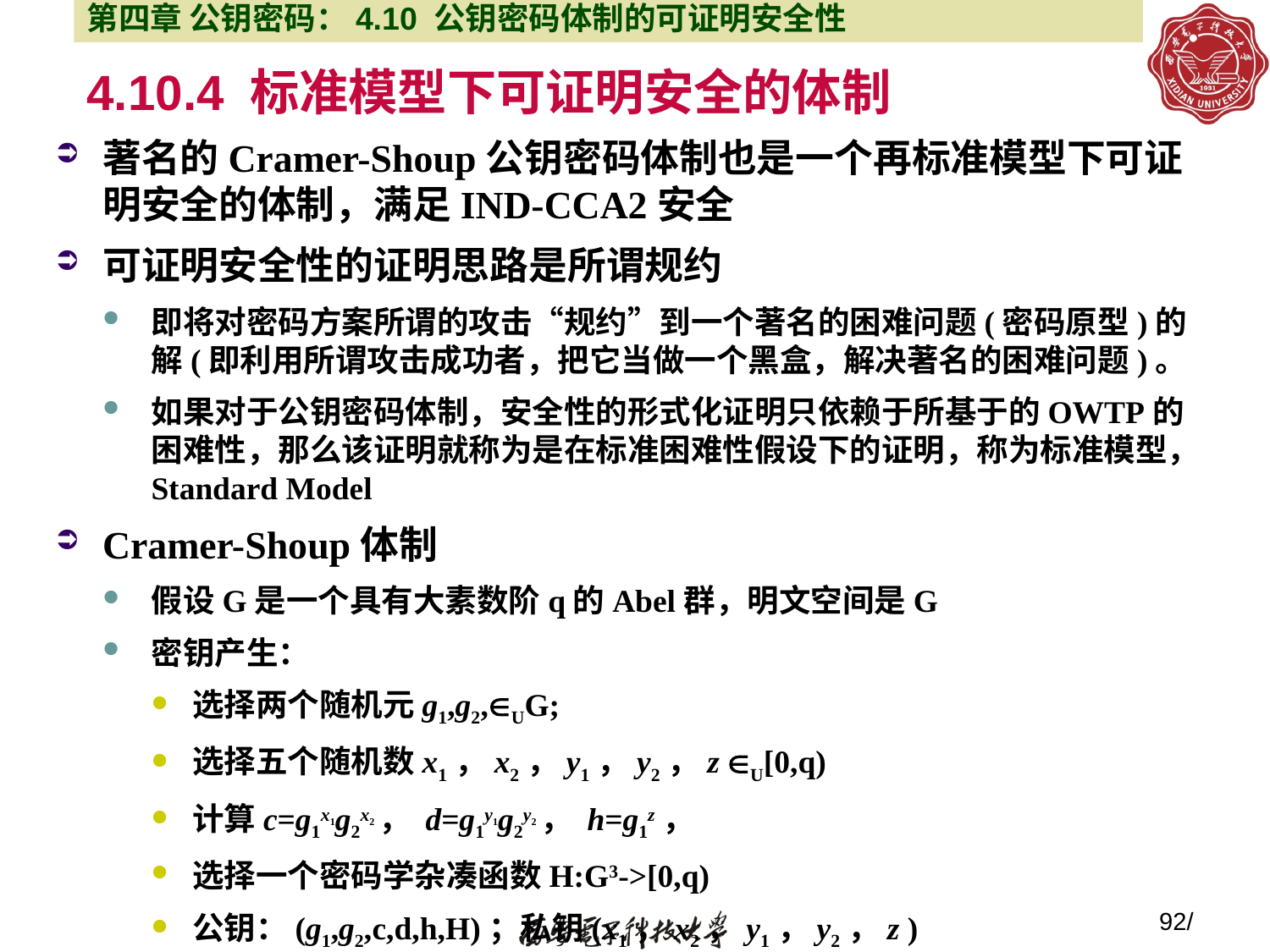

第四章 公钥密码：4.10 公钥密码体制的可证明安全性
# 4.10.4 标准模型下可证明安全的体制
著名的Cramer-Shoup公钥密码体制也是一个再标准模型下可证明安全的体制，满足IND-CCA2安全
可证明安全性的证明思路是所谓规约
即将对密码方案所谓的攻击“规约”到一个著名的困难问题(密码原型)的解(即利用所谓攻击成功者，把它当做一个黑盒，解决著名的困难问题)。
如果对于公钥密码体制，安全性的形式化证明只依赖于所基于的OWTP的困难性，那么该证明就称为是在标准困难性假设下的证明，称为标准模型，Standard Model
Cramer-Shoup体制
假设G是一个具有大素数阶q的Abel群，明文空间是G
密钥产生：
选择两个随机元g1,g2,∈UG;
选择五个随机数x1，x2，y1，y2，z ∈U[0,q)
计算c=g1x1g2x2， d=g1y1g2y2， h=g1z，
选择一个密码学杂凑函数H:G3->[0,q)
公钥：(g1,g2,c,d,h,H)；私钥(x1，x2，y1，y2，z )
92/